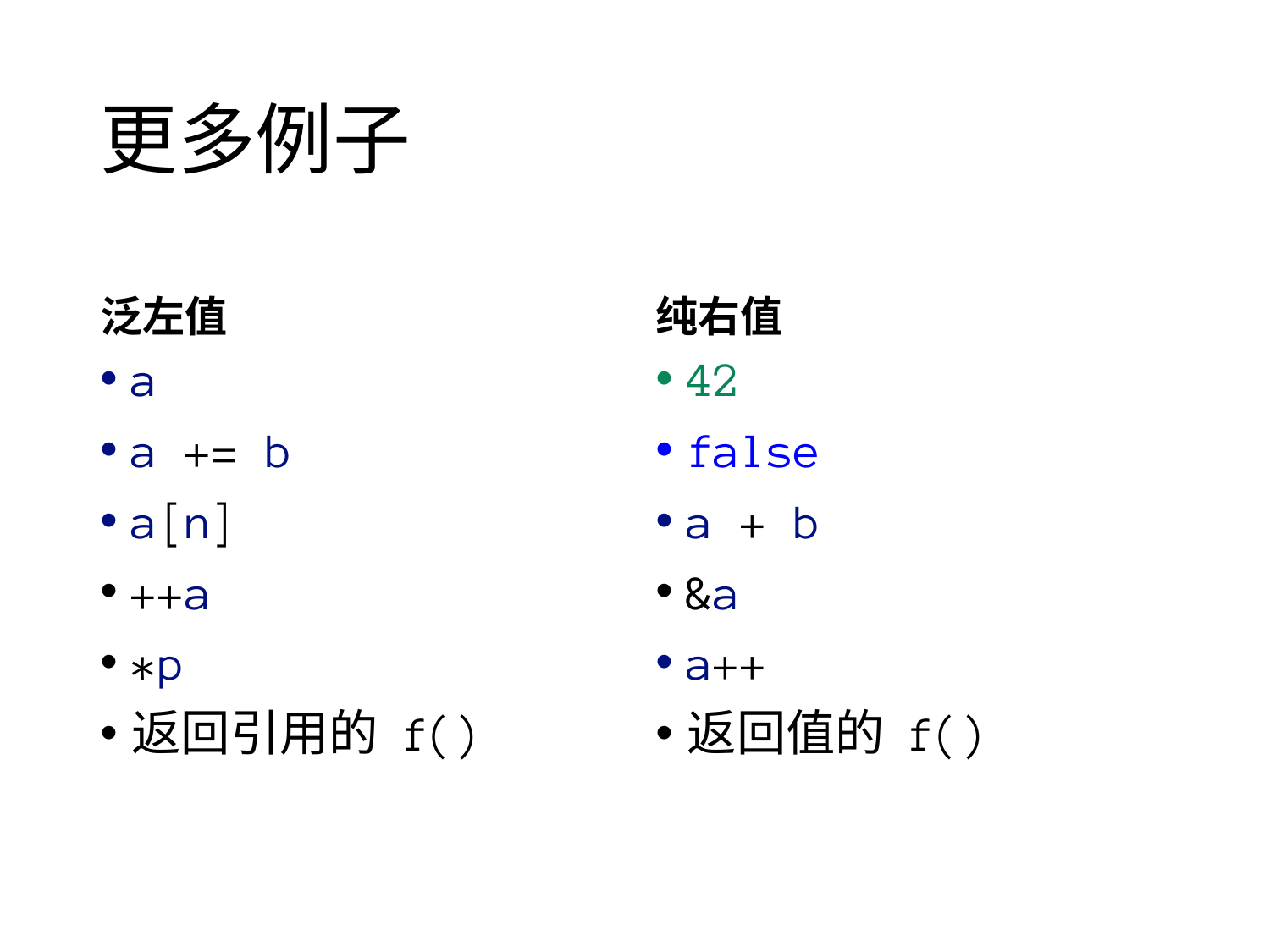

# 更多例子
泛左值
纯右值
a
a += b
a[n]
++a
*p
返回引用的 f()
42
false
a + b
&a
a++
返回值的 f()